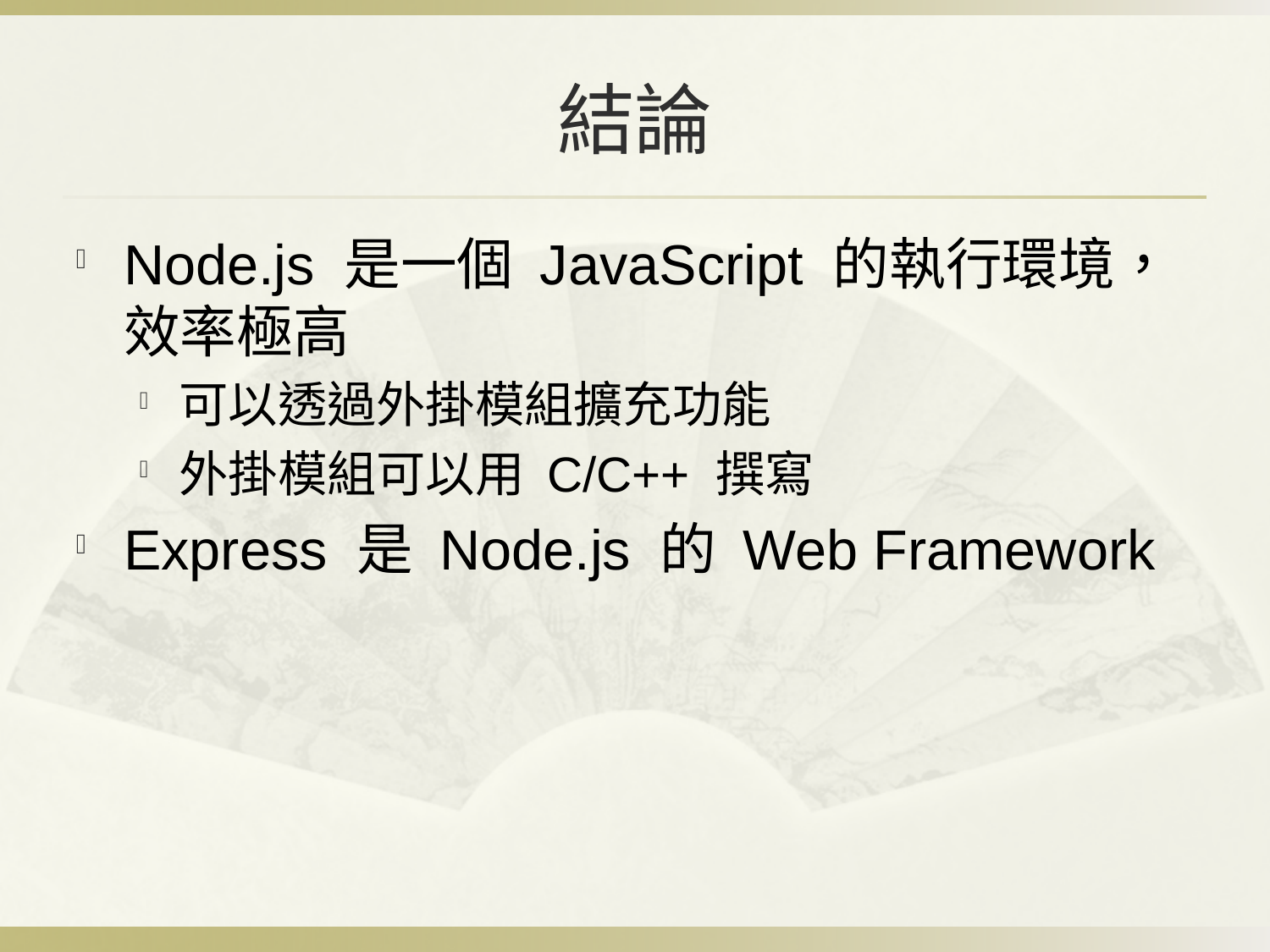

# 結論
Node.js 是一個 JavaScript 的執行環境，效率極高
可以透過外掛模組擴充功能
外掛模組可以用 C/C++ 撰寫
Express 是 Node.js 的 Web Framework